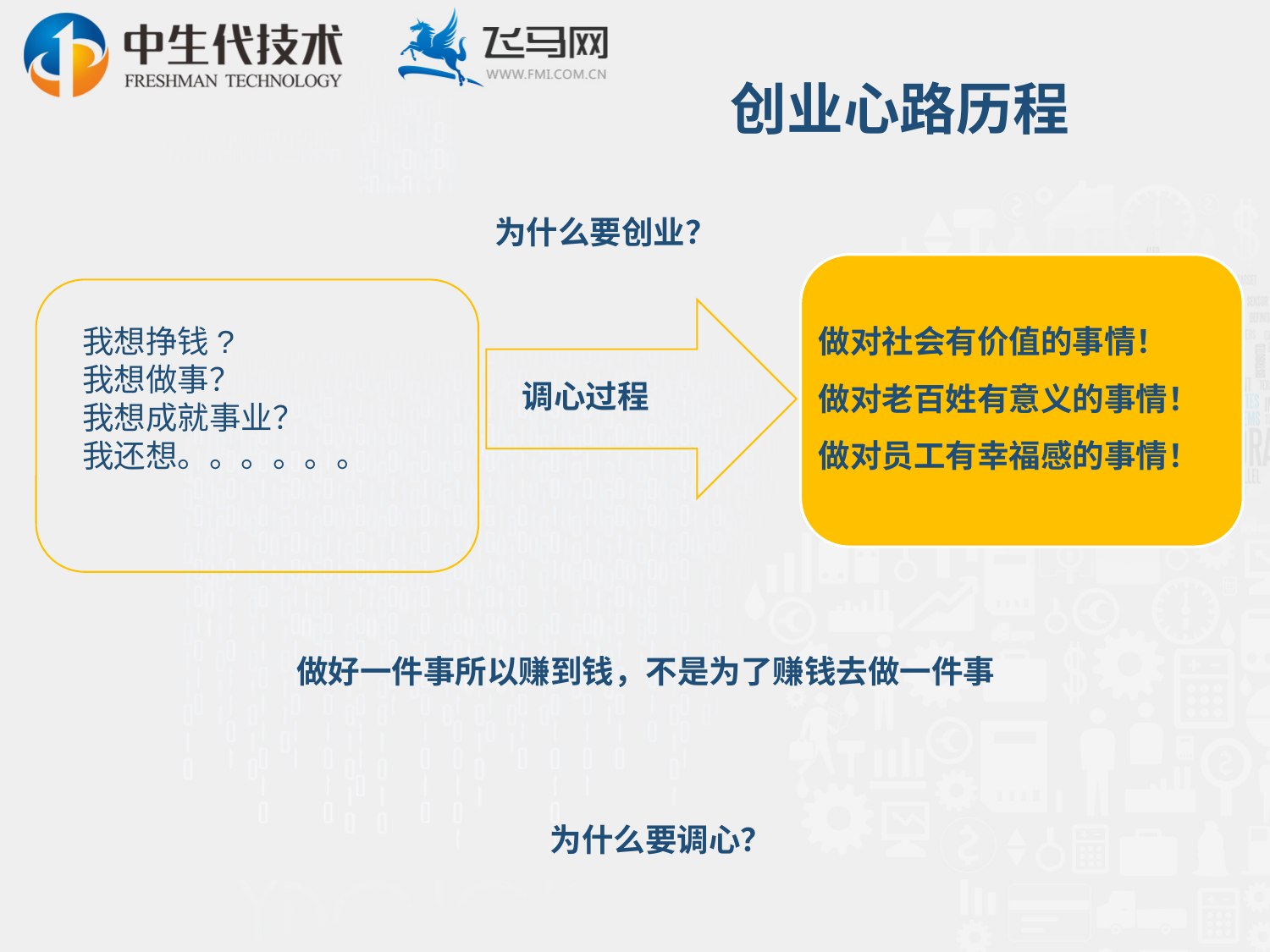

创业心路历程
为什么要创业？

做对社会有价值的事情！
做对老百姓有意义的事情！
做对员工有幸福感的事情！

我想挣钱?
我想做事？
我想成就事业？
我还想。。。。。。

调心过程
做好一件事所以赚到钱，不是为了赚钱去做一件事
为什么要调心？